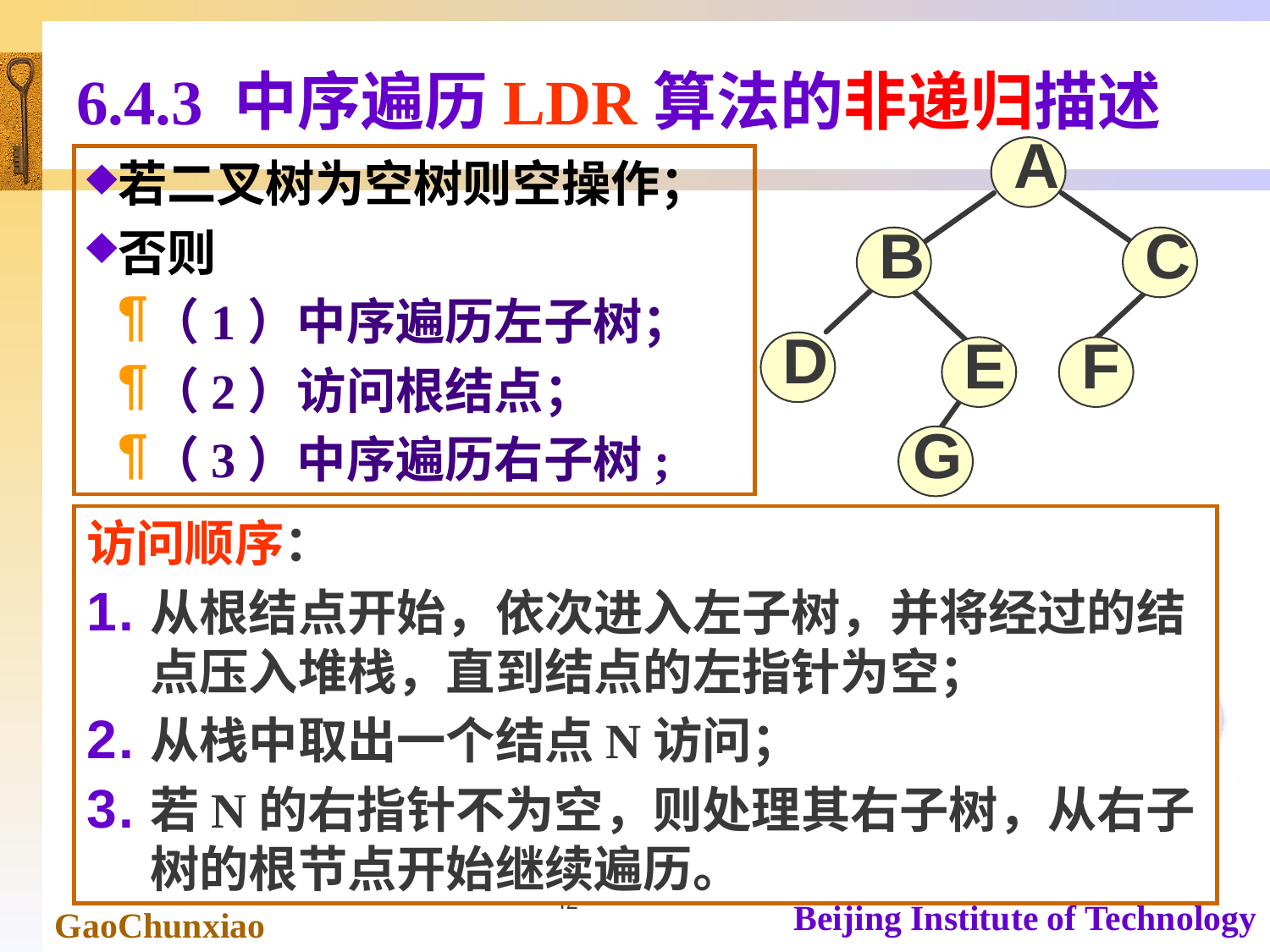

# 6.4.3 中序遍历LDR算法的非递归描述
 A

 B

 C

 D

 E

 F

G

若二叉树为空树则空操作；
否则
（1）中序遍历左子树；
（2）访问根结点；
（3）中序遍历右子树;
访问顺序：
从根结点开始，依次进入左子树，并将经过的结点压入堆栈，直到结点的左指针为空；
从栈中取出一个结点N访问；
若N的右指针不为空，则处理其右子树，从右子树的根节点开始继续遍历。
42